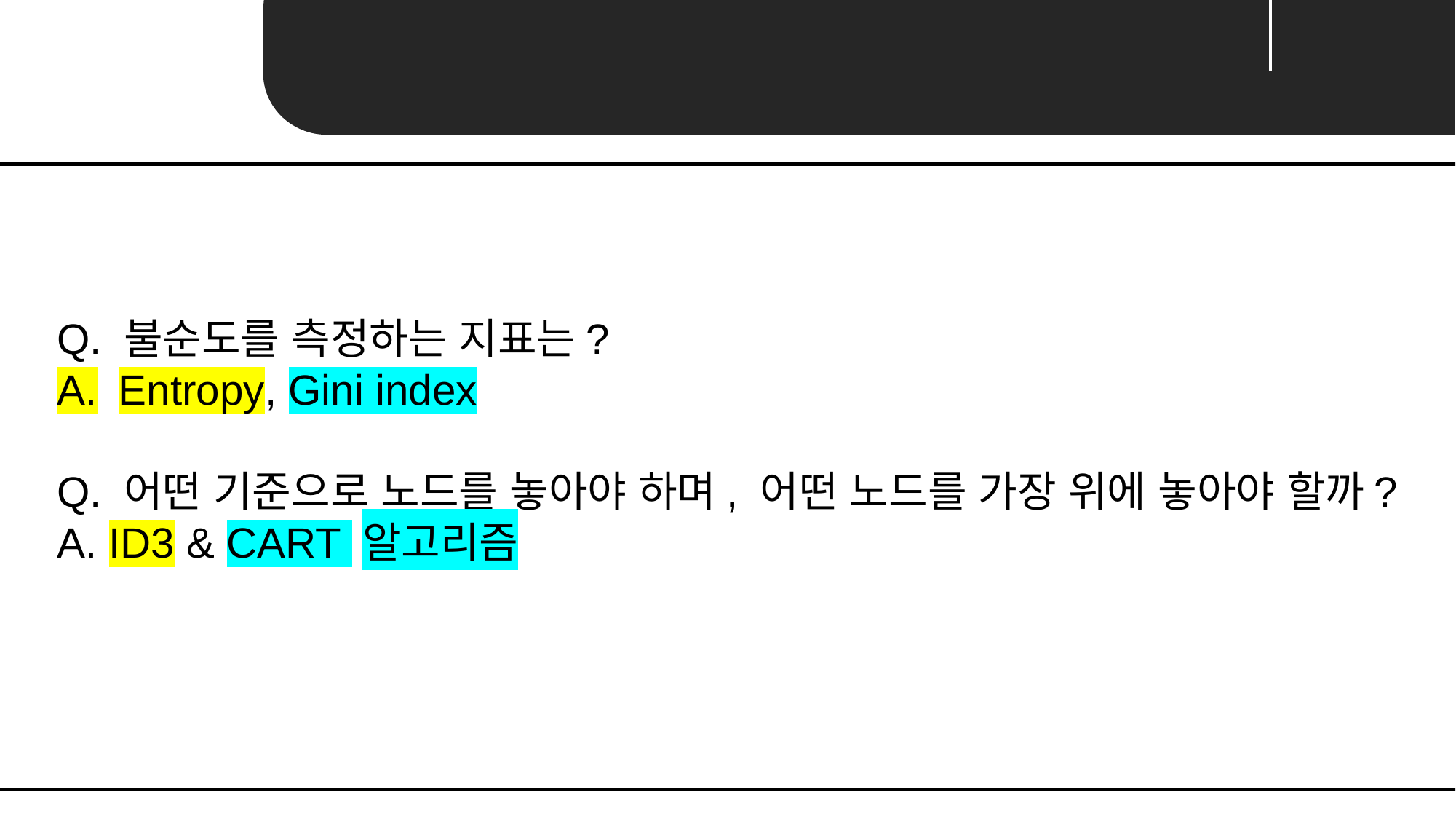

Unit  03 ㅣ CART 알고리즘
Q. 불순도를 측정하는 지표는?
Entropy, Gini index

Q. 어떤 기준으로 노드를 놓아야 하며, 어떤 노드를 가장 위에 놓아야 할까?
A. ID3 & CART 알고리즘